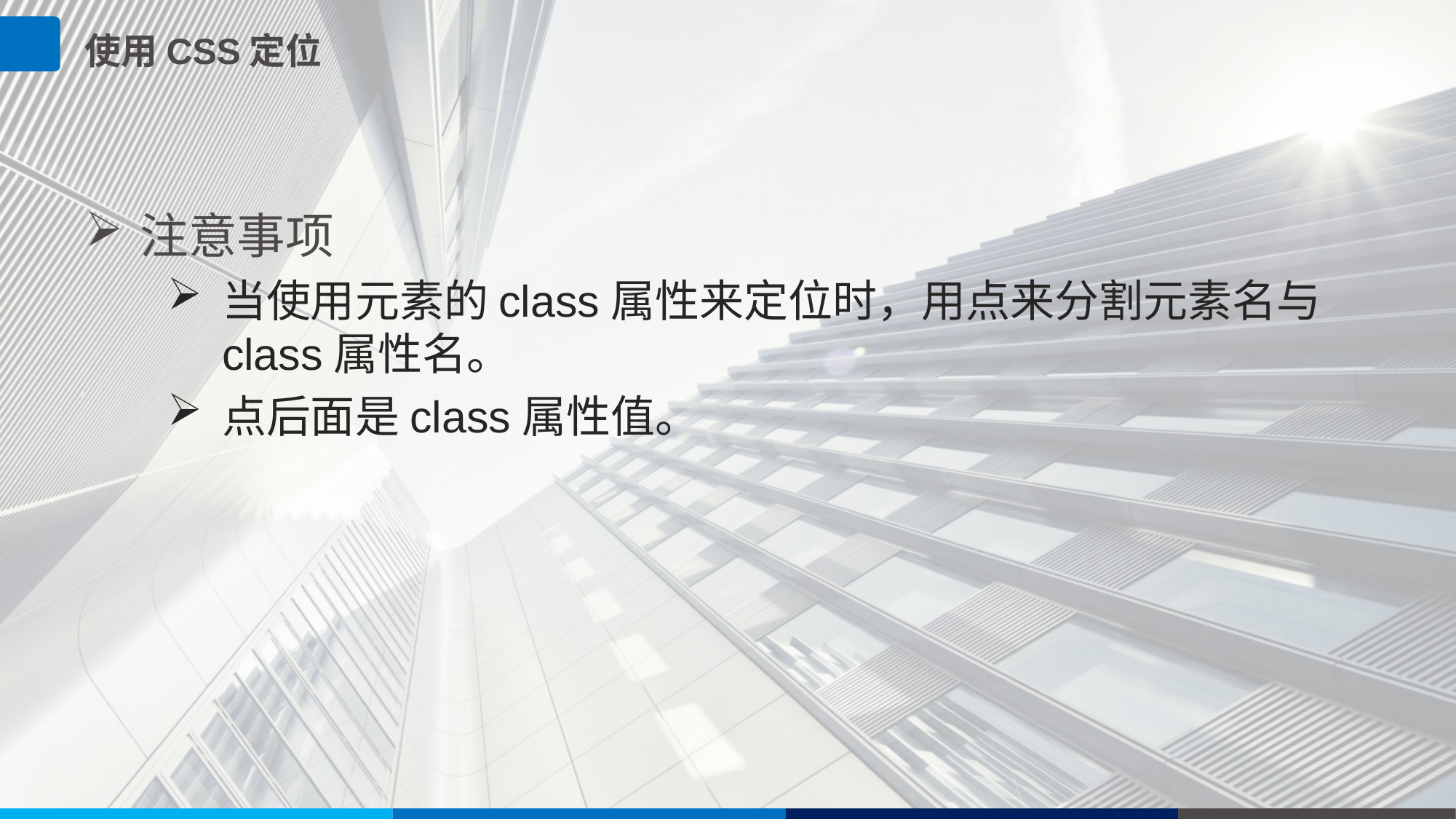

使用CSS定位
注意事项
当使用元素的class属性来定位时，用点来分割元素名与class属性名。
点后面是class属性值。